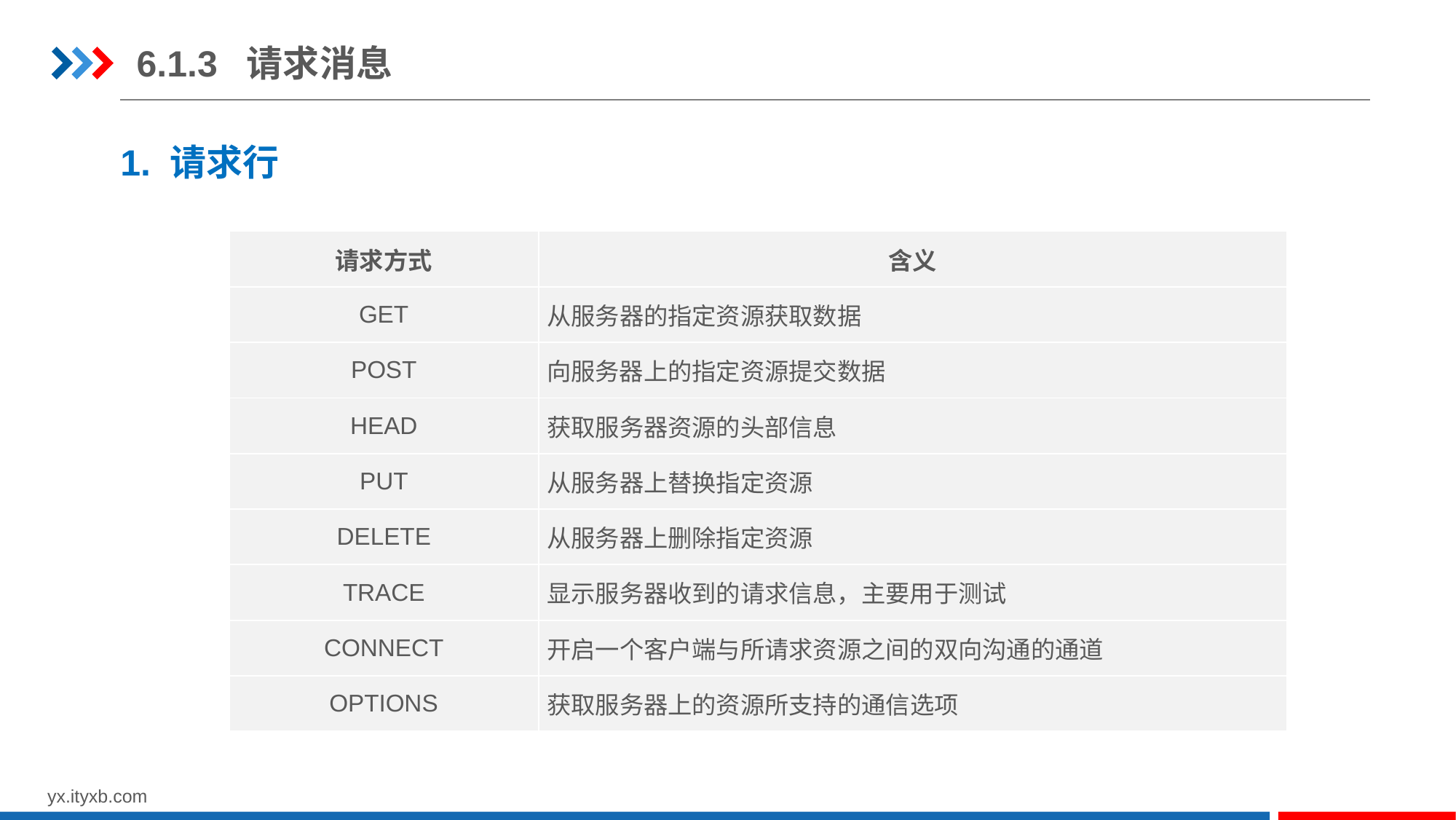

6.1.3  请求消息
1. 请求行
| 请求方式 | 含义 |
| --- | --- |
| GET | 从服务器的指定资源获取数据 |
| POST | 向服务器上的指定资源提交数据 |
| HEAD | 获取服务器资源的头部信息 |
| PUT | 从服务器上替换指定资源 |
| DELETE | 从服务器上删除指定资源 |
| TRACE | 显示服务器收到的请求信息，主要用于测试 |
| CONNECT | 开启一个客户端与所请求资源之间的双向沟通的通道 |
| OPTIONS | 获取服务器上的资源所支持的通信选项 |